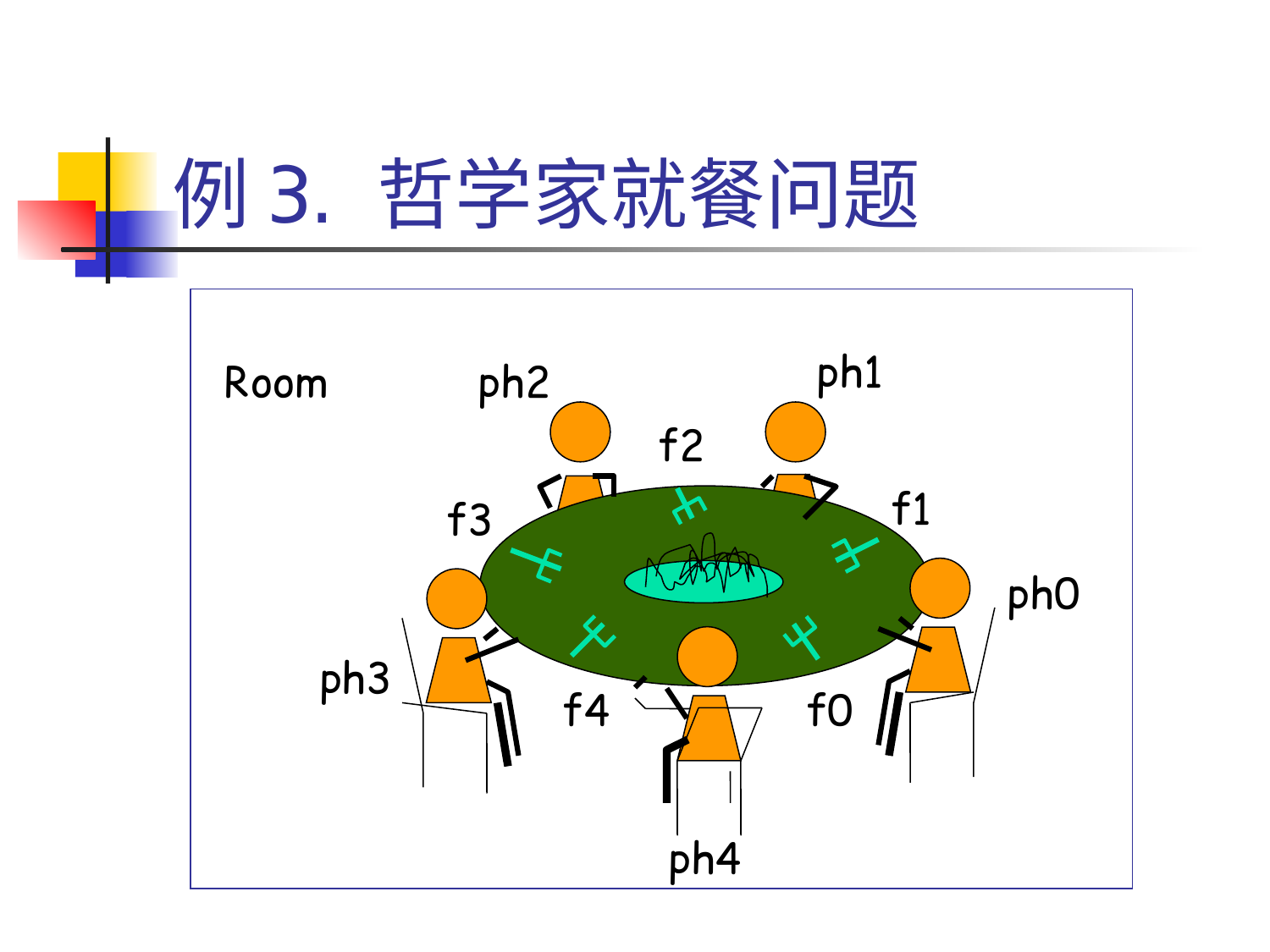

# 例3. 哲学家就餐问题

ph1
Room
ph2

f2

f1

f3

ph0

ph3
f4

f0

ph4